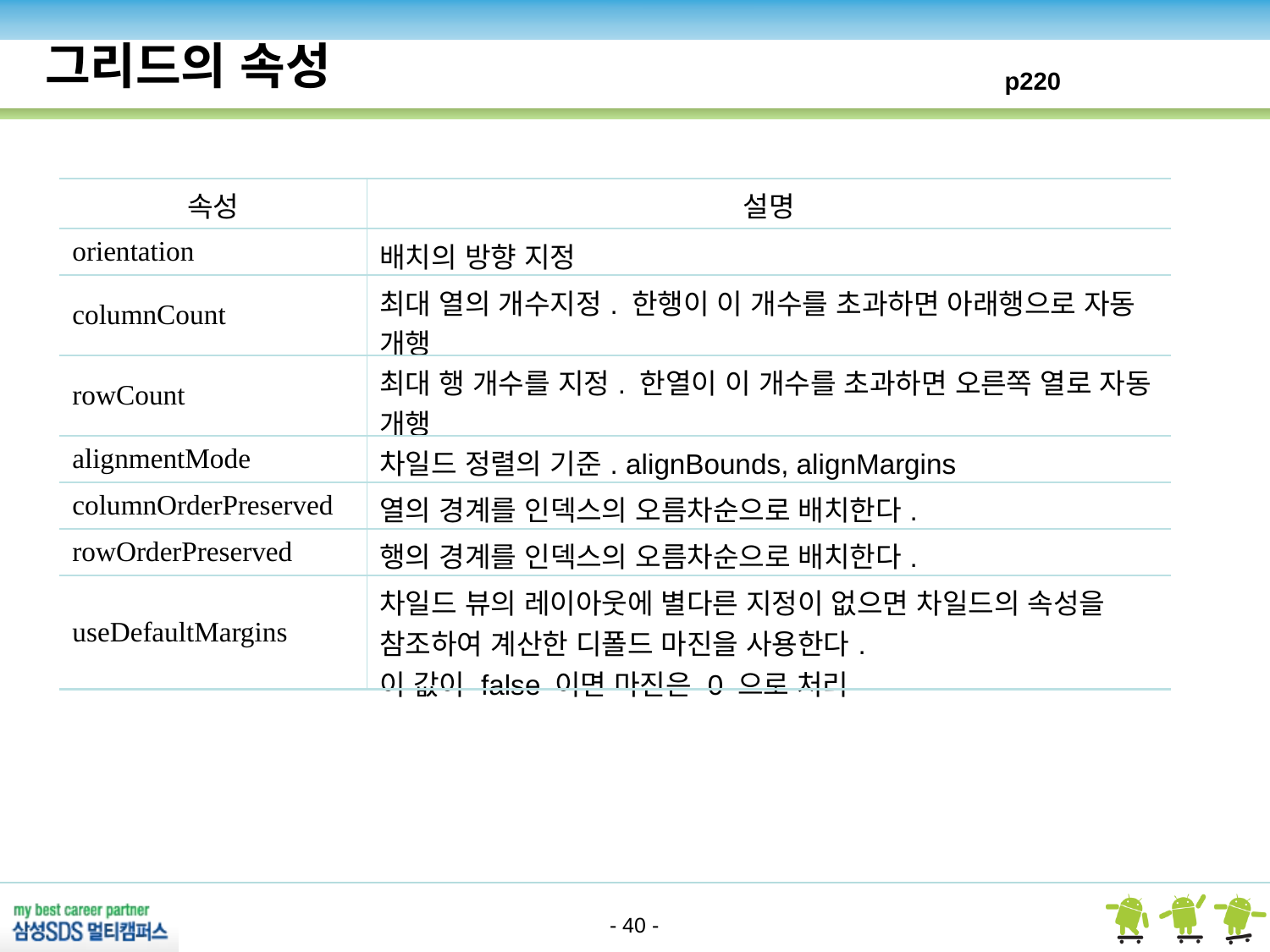

그리드의 속성
p220
| 속성 | 설명 |
| --- | --- |
| orientation | 배치의 방향 지정 |
| columnCount | 최대 열의 개수지정. 한행이 이 개수를 초과하면 아래행으로 자동 개행 |
| rowCount | 최대 행 개수를 지정. 한열이 이 개수를 초과하면 오른쪽 열로 자동 개행 |
| alignmentMode | 차일드 정렬의 기준. alignBounds, alignMargins |
| columnOrderPreserved | 열의 경계를 인덱스의 오름차순으로 배치한다. |
| rowOrderPreserved | 행의 경계를 인덱스의 오름차순으로 배치한다. |
| useDefaultMargins | 차일드 뷰의 레이아웃에 별다른 지정이 없으면 차일드의 속성을 참조하여 계산한 디폴드 마진을 사용한다. 이 값이 false 이면 마진은 0 으로 처리 |
- 40 -